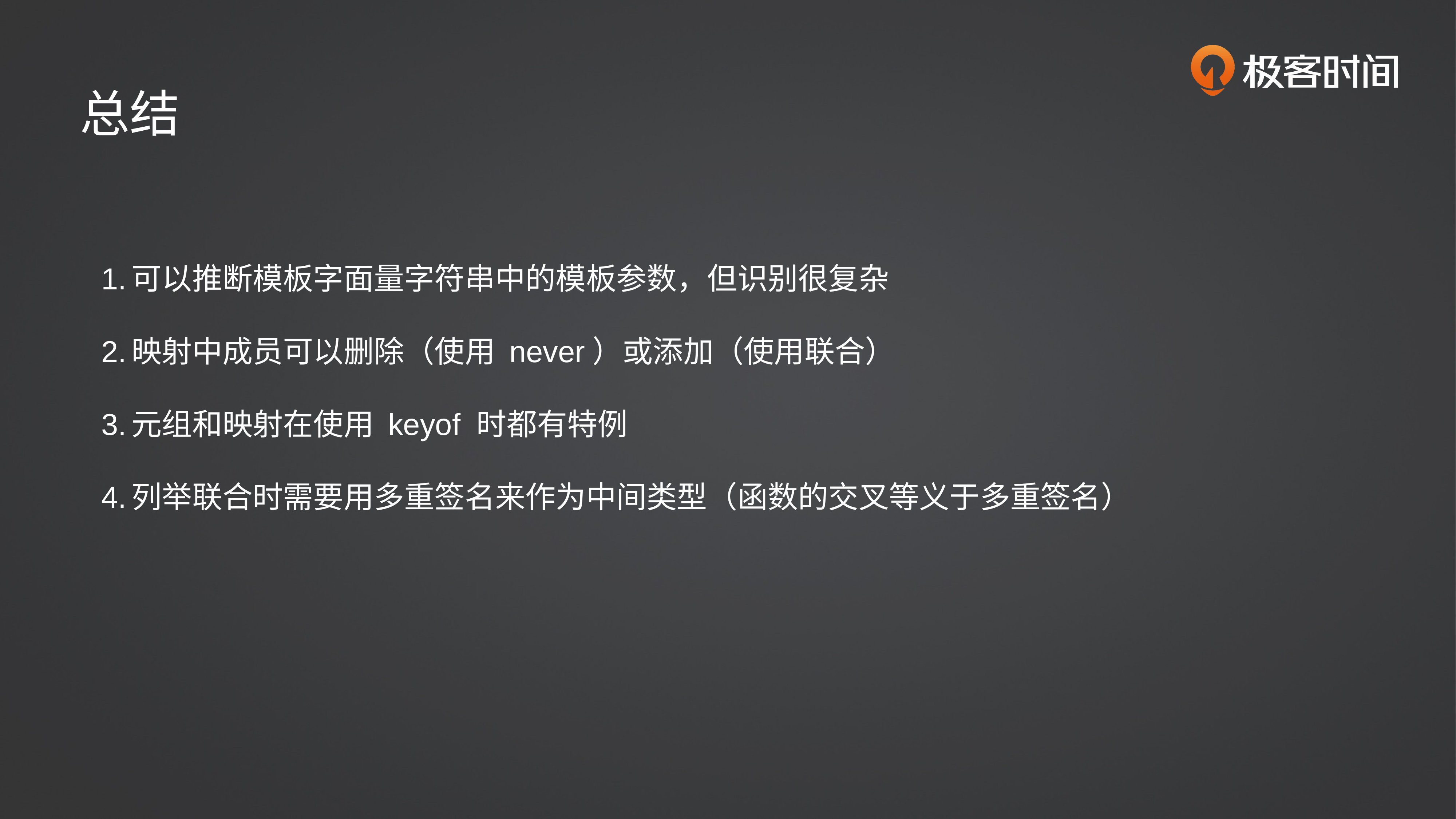

总结
可以推断模板字面量字符串中的模板参数，但识别很复杂

映射中成员可以删除（使用 never）或添加（使用联合）

元组和映射在使用 keyof 时都有特例

列举联合时需要用多重签名来作为中间类型（函数的交叉等义于多重签名）